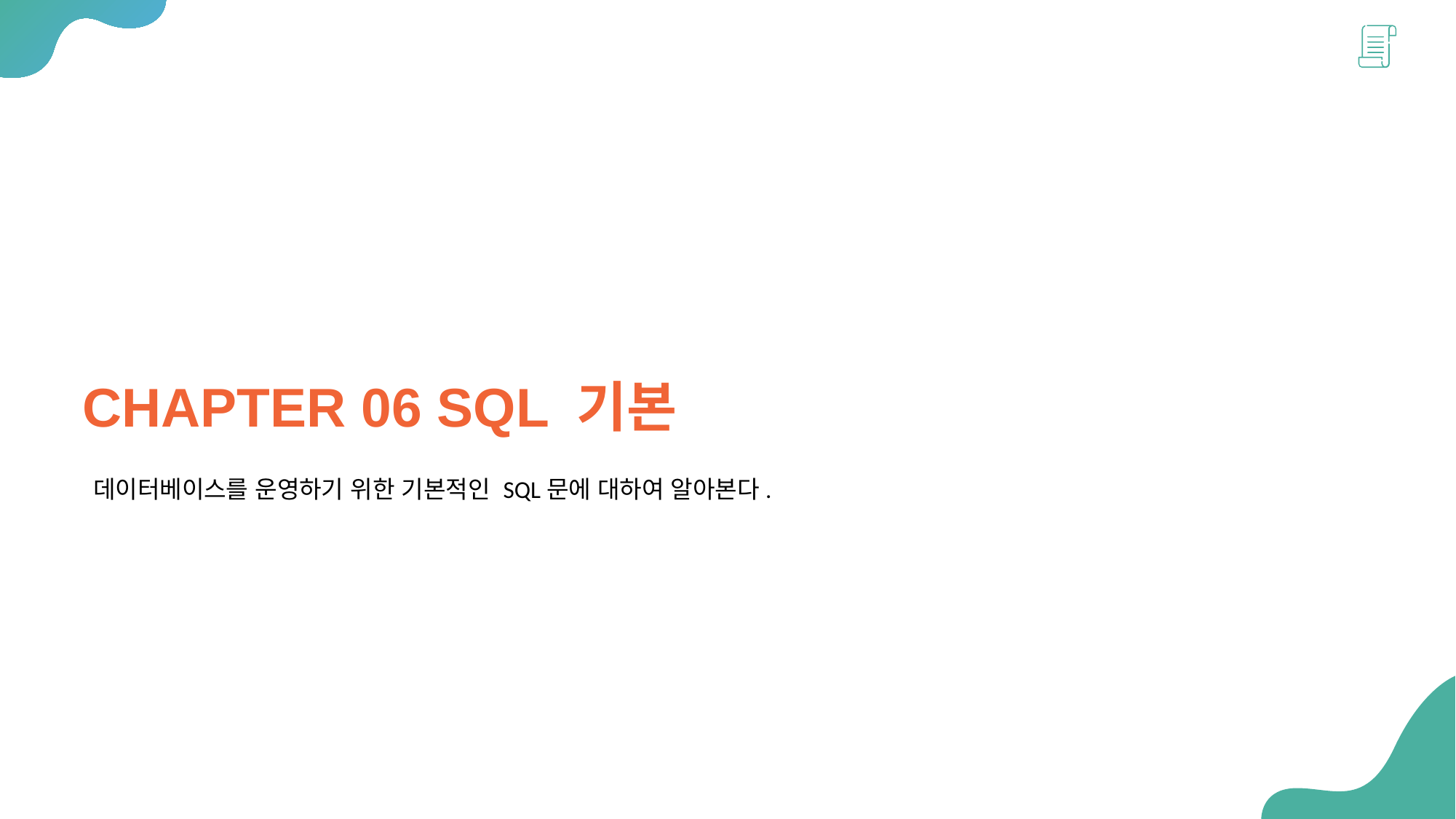

CHAPTER 06 SQL 기본
데이터베이스를 운영하기 위한 기본적인 SQL문에 대하여 알아본다.